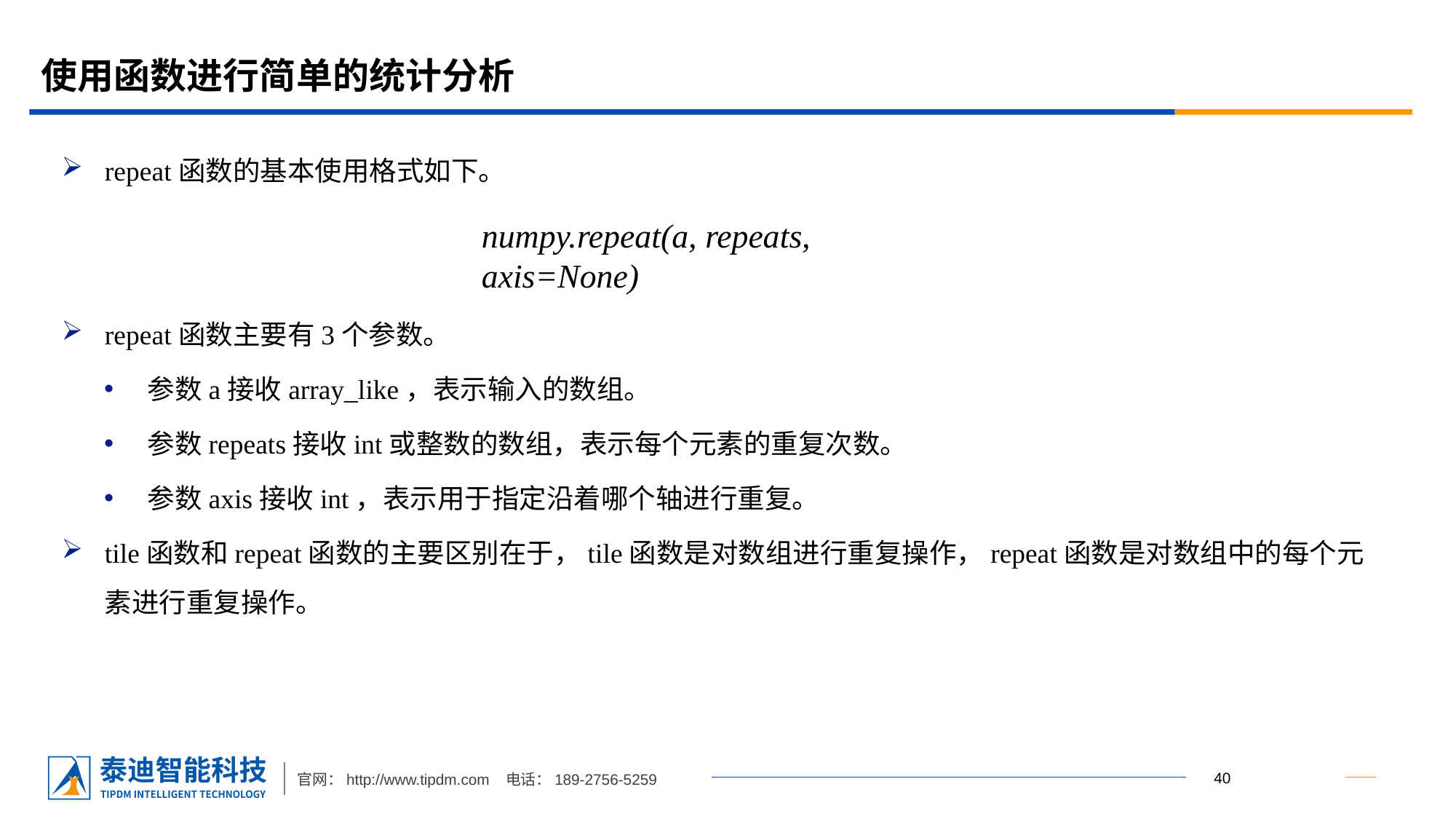

# 使用函数进行简单的统计分析
repeat函数的基本使用格式如下。

repeat函数主要有3个参数。
参数a接收array_like，表示输入的数组。
参数repeats接收int或整数的数组，表示每个元素的重复次数。
参数axis接收int，表示用于指定沿着哪个轴进行重复。
tile函数和repeat函数的主要区别在于，tile函数是对数组进行重复操作，repeat函数是对数组中的每个元素进行重复操作。

numpy.repeat(a, repeats, axis=None)